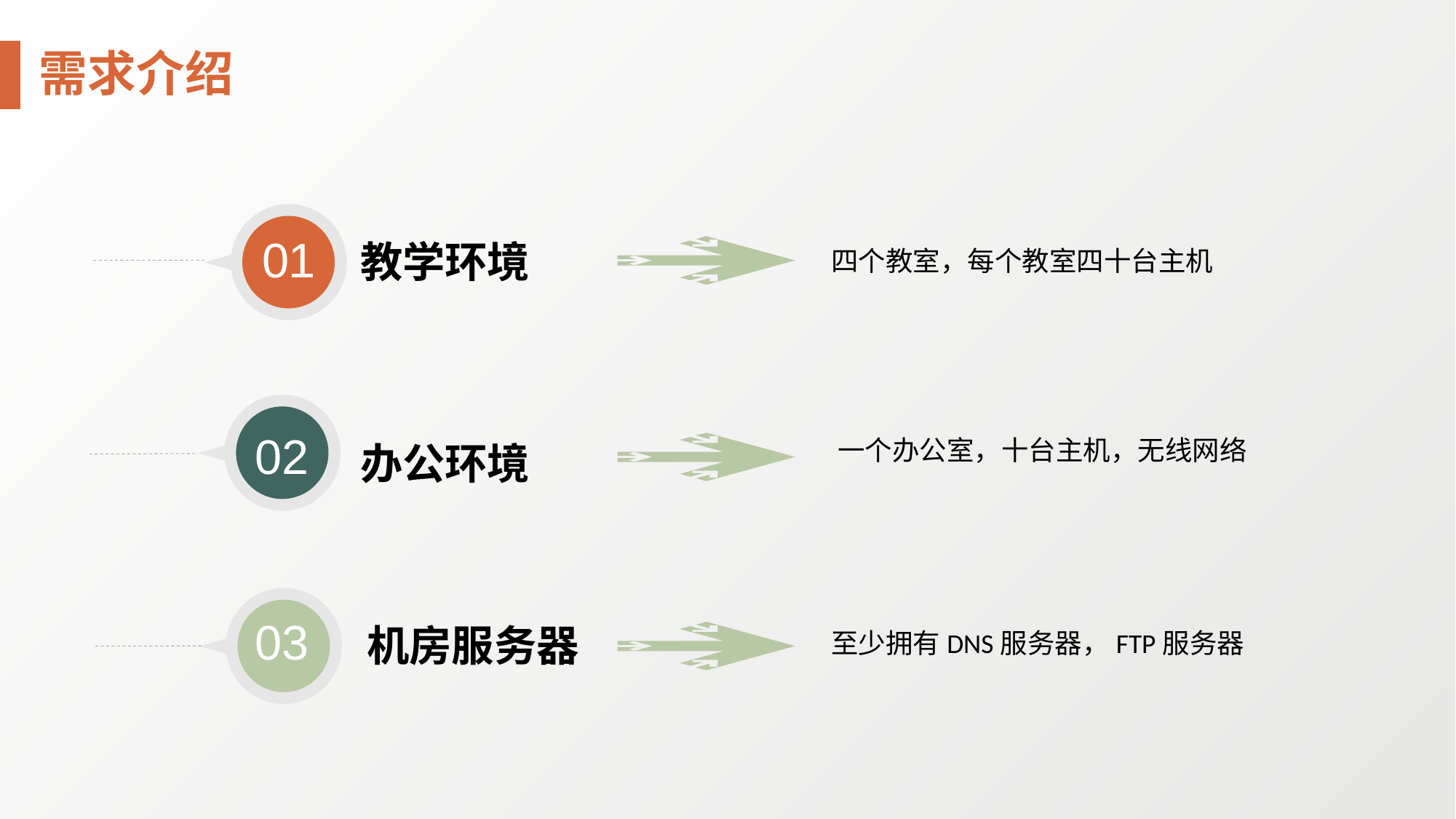

需求介绍

      教学环境
01

四个教室，每个教室四十台主机

      办公环境
02
一个办公室，十台主机，无线网络

03
机房服务器
至少拥有DNS服务器，FTP服务器